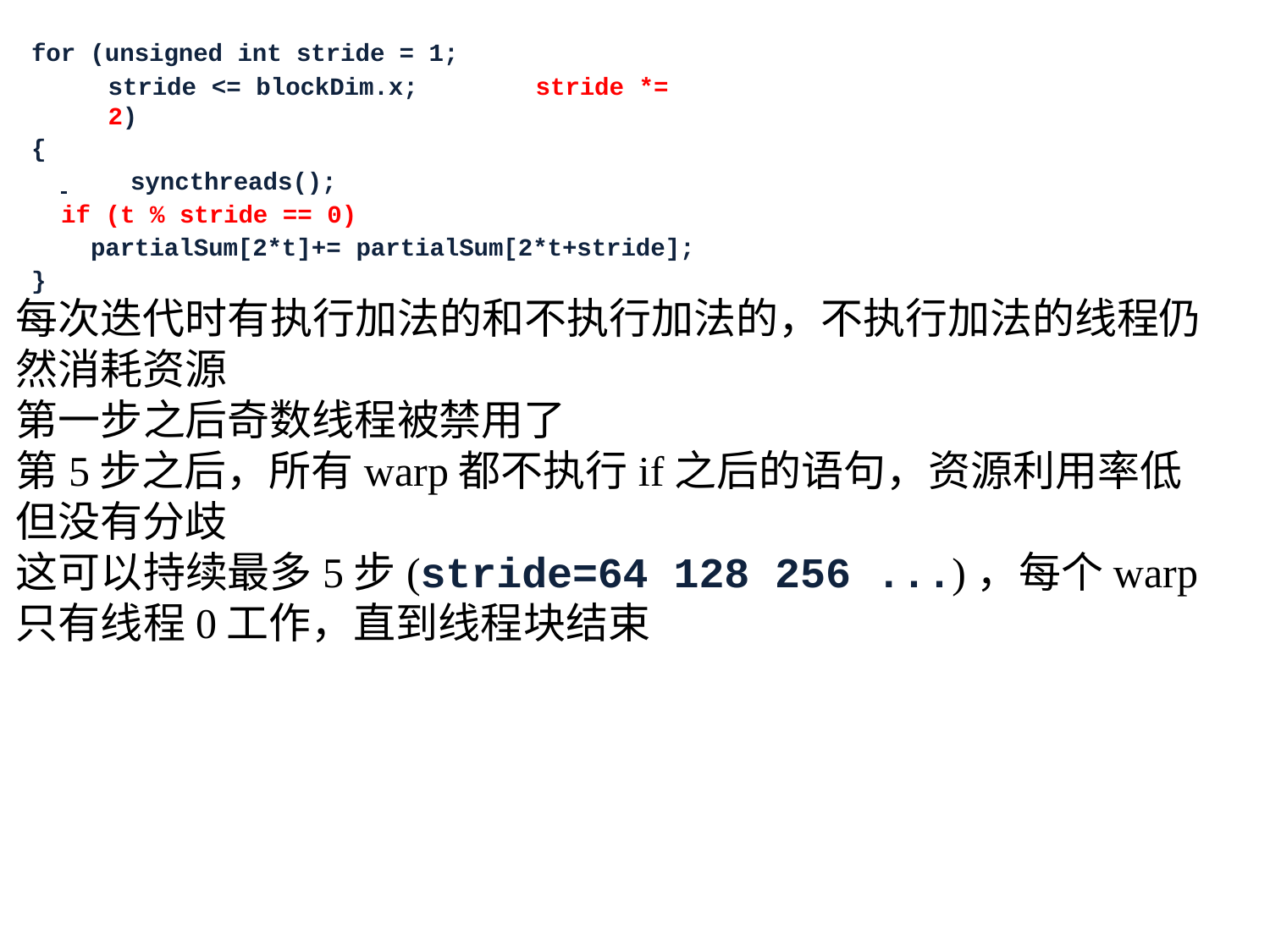

for (unsigned int stride = 1;
stride <= blockDim.x;	stride *= 2)
{
 	syncthreads();
if (t % stride == 0)
partialSum[2*t]+= partialSum[2*t+stride];
}
每次迭代时有执行加法的和不执行加法的，不执行加法的线程仍然消耗资源
第一步之后奇数线程被禁用了
第5步之后，所有warp都不执行if之后的语句，资源利用率低但没有分歧
这可以持续最多5步(stride=64 128 256 ...)，每个warp只有线程0工作，直到线程块结束